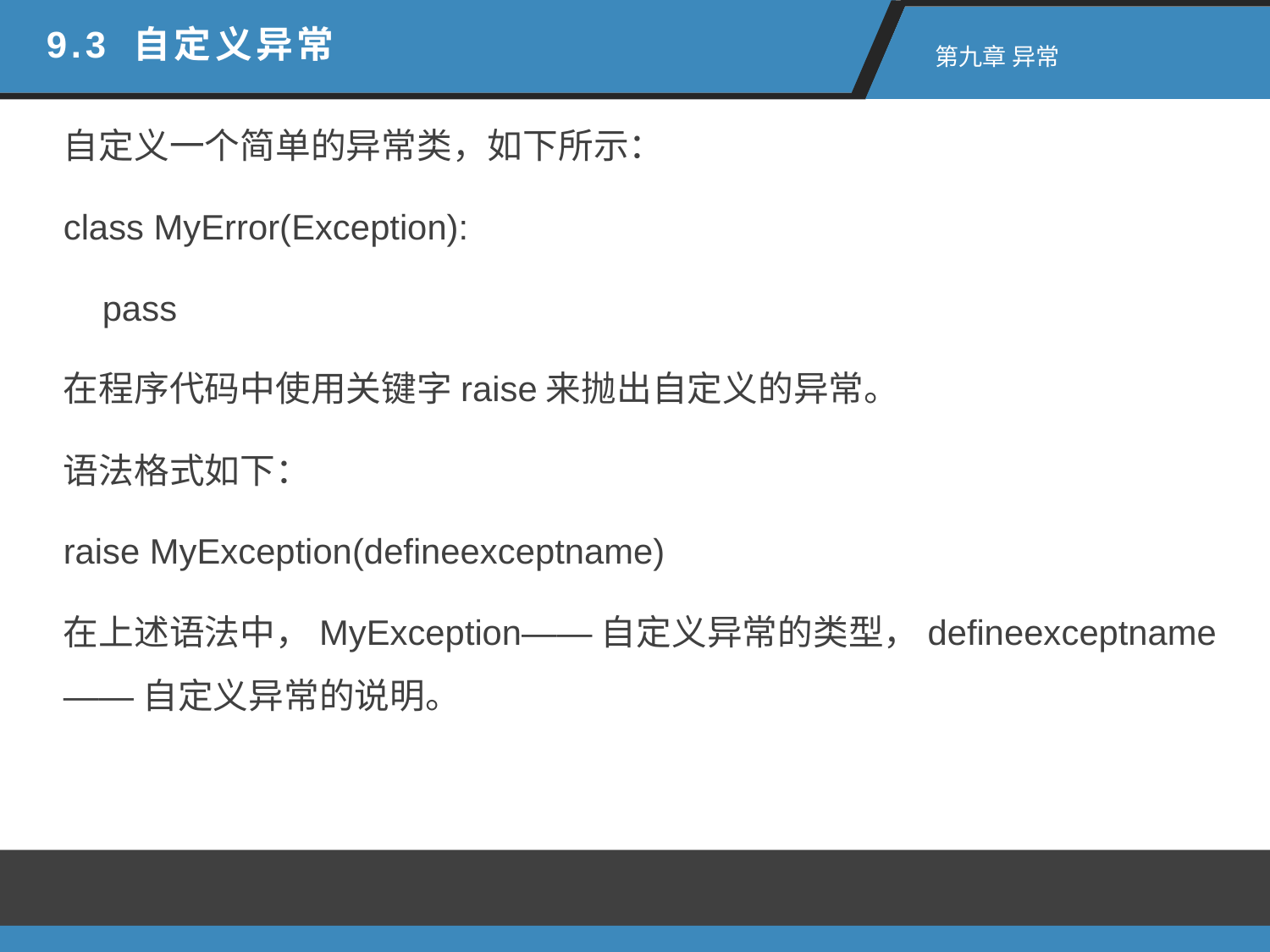

9.3 自定义异常
  第九章 异常
自定义一个简单的异常类，如下所示：
class MyError(Exception):
    pass
在程序代码中使用关键字raise来抛出自定义的异常。
语法格式如下：
raise MyException(defineexceptname)
在上述语法中，MyException——自定义异常的类型，defineexceptname——自定义异常的说明。